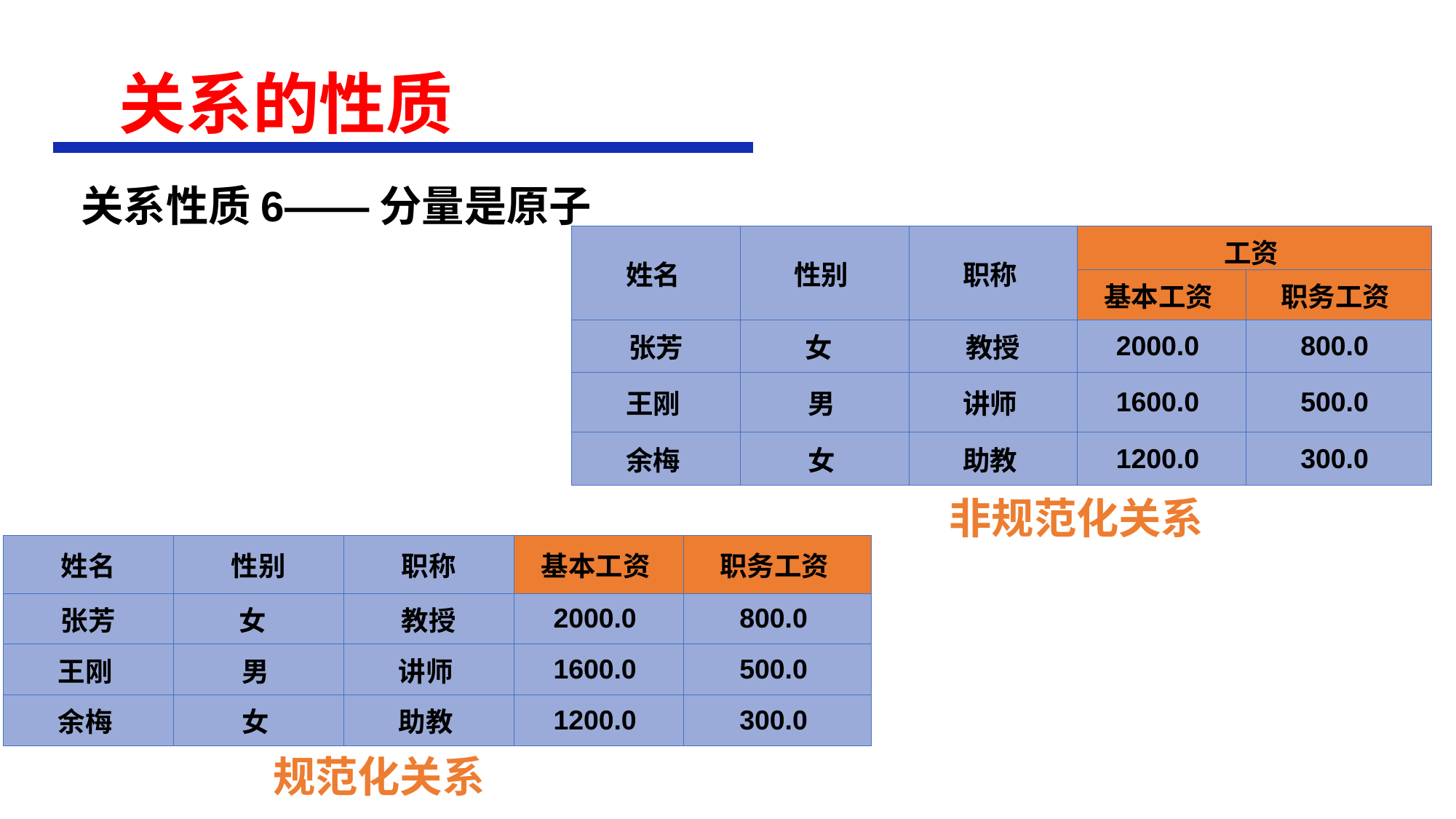

# 关系的性质
关系性质6——分量是原子
| 姓名 | 性别 | 职称 | 工资 |  |
| --- | --- | --- | --- | --- |
|  |  |  | 基本工资 | 职务工资 |
| 张芳 | 女 | 教授 | 2000.0 | 800.0 |
| 王刚 | 男 | 讲师 | 1600.0 | 500.0 |
| 余梅 | 女 | 助教 | 1200.0 | 300.0 |
非规范化关系
| 姓名 | 性别 | 职称 | 基本工资 | 职务工资 |
| --- | --- | --- | --- | --- |
| 张芳 | 女 | 教授 | 2000.0 | 800.0 |
| 王刚 | 男 | 讲师 | 1600.0 | 500.0 |
| 余梅 | 女 | 助教 | 1200.0 | 300.0 |
规范化关系